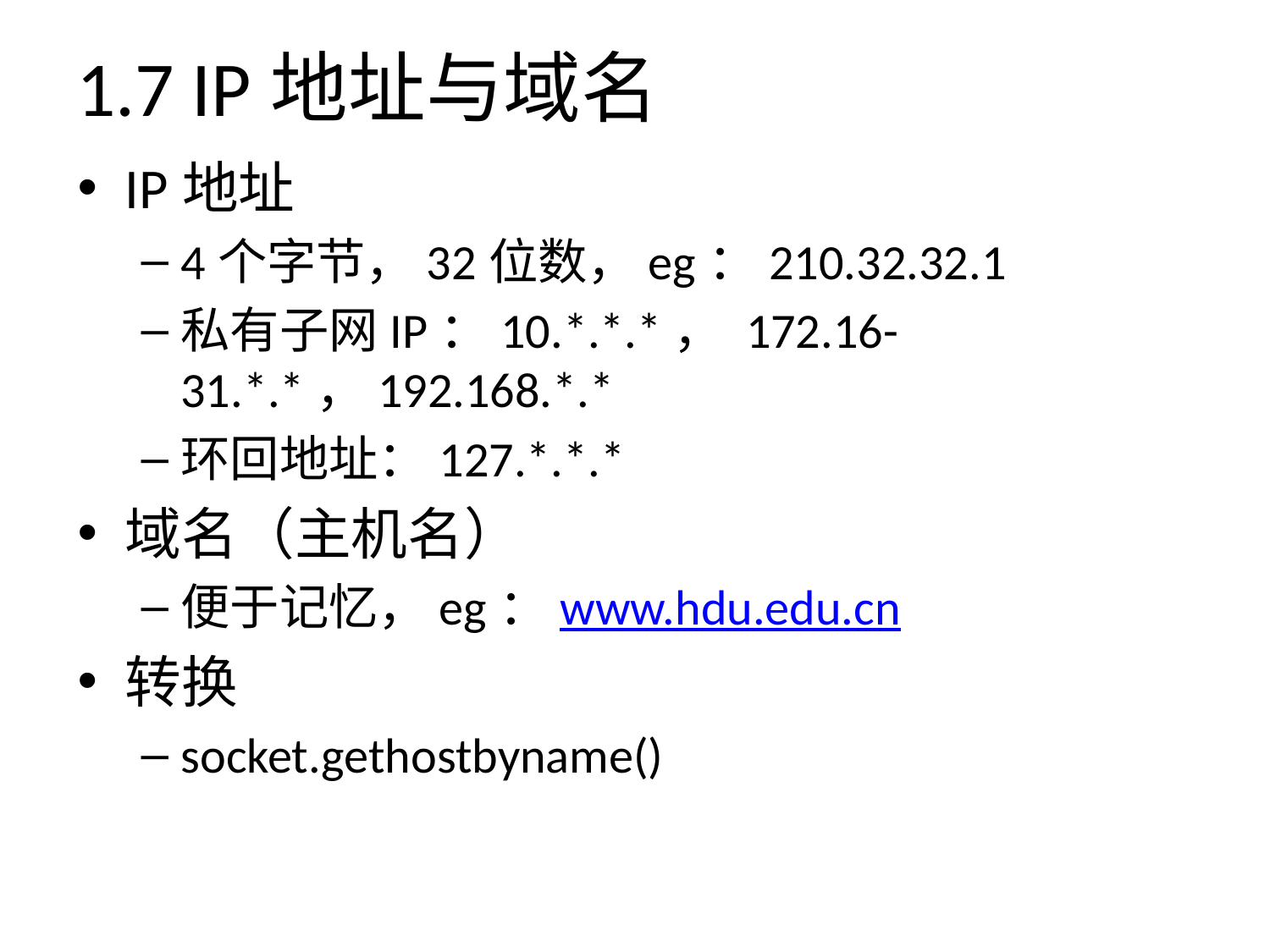

# 1.7 IP地址与域名
IP地址
4个字节，32位数，eg：210.32.32.1
私有子网IP：10.*.*.*， 172.16-31.*.*，192.168.*.*
环回地址：127.*.*.*
域名（主机名）
便于记忆，eg：www.hdu.edu.cn
转换
socket.gethostbyname()